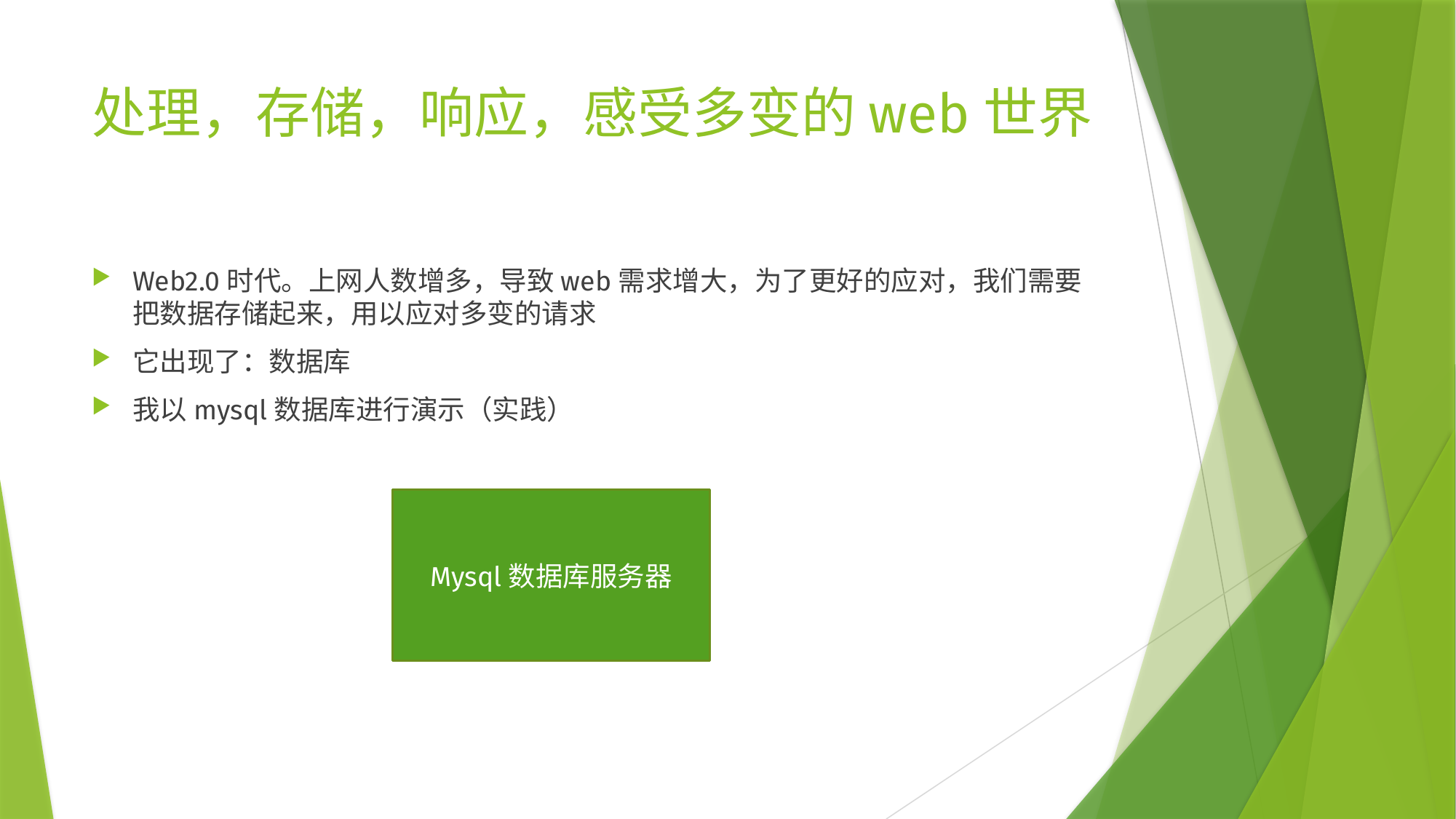

# 处理，存储，响应，感受多变的web世界
Web2.0时代。上网人数增多，导致web需求增大，为了更好的应对，我们需要把数据存储起来，用以应对多变的请求
它出现了：数据库
我以mysql数据库进行演示（实践）
Mysql数据库服务器